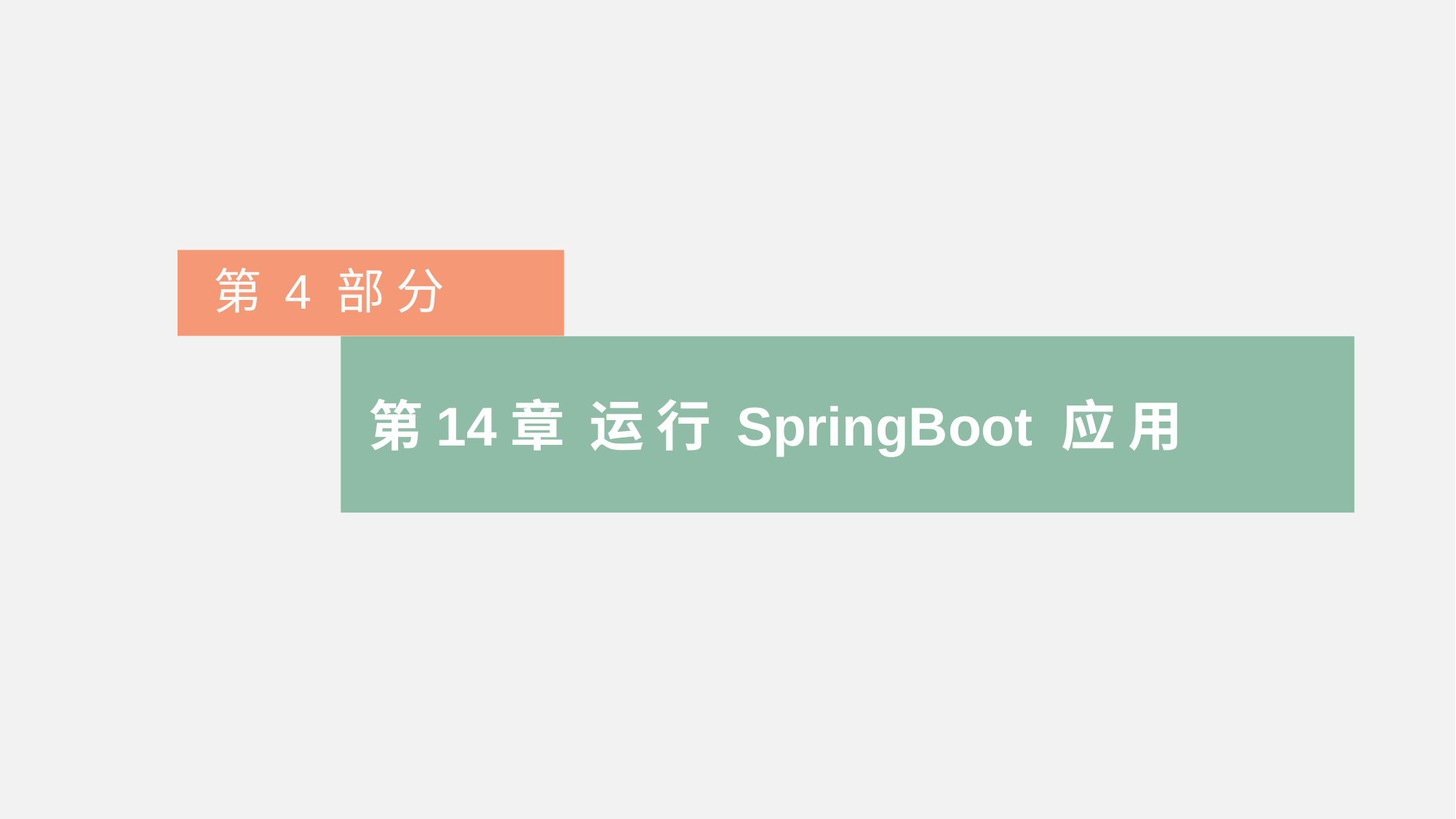

第 4 部 分

第14章  运 行 SpringBoot 应 用